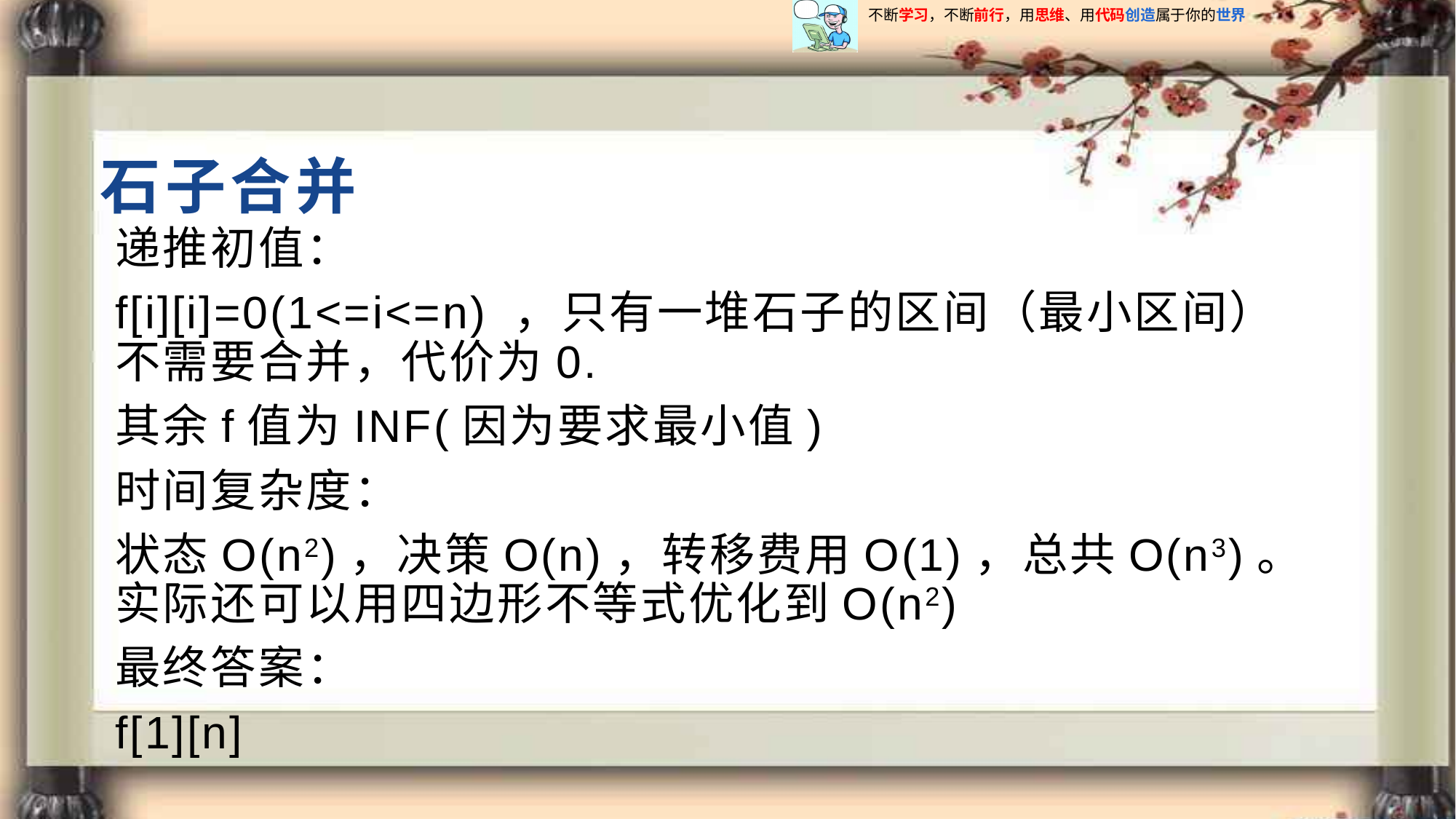

# 石子合并
递推初值：
f[i][i]=0(1<=i<=n) ，只有一堆石子的区间（最小区间）不需要合并，代价为0.
其余f值为INF(因为要求最小值)
时间复杂度：
状态O(n2)，决策O(n)，转移费用O(1)，总共O(n3)。实际还可以用四边形不等式优化到O(n2)
最终答案：
f[1][n]